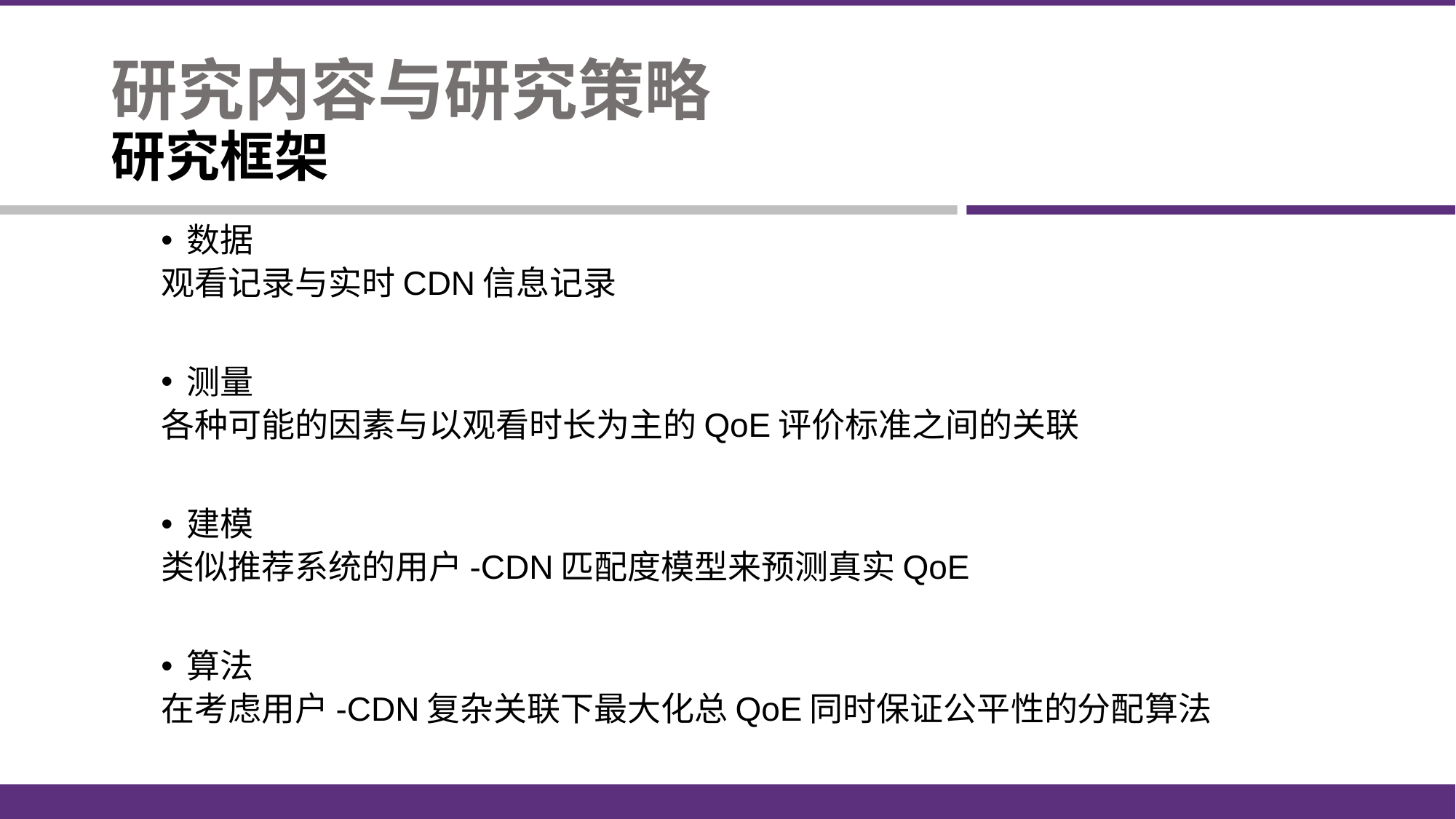

# 研究内容与研究策略 研究框架

数据
	观看记录与实时CDN信息记录

测量
	各种可能的因素与以观看时长为主的QoE评价标准之间的关联

建模
	类似推荐系统的用户-CDN匹配度模型来预测真实QoE

算法
	在考虑用户-CDN复杂关联下最大化总QoE同时保证公平性的分配算法